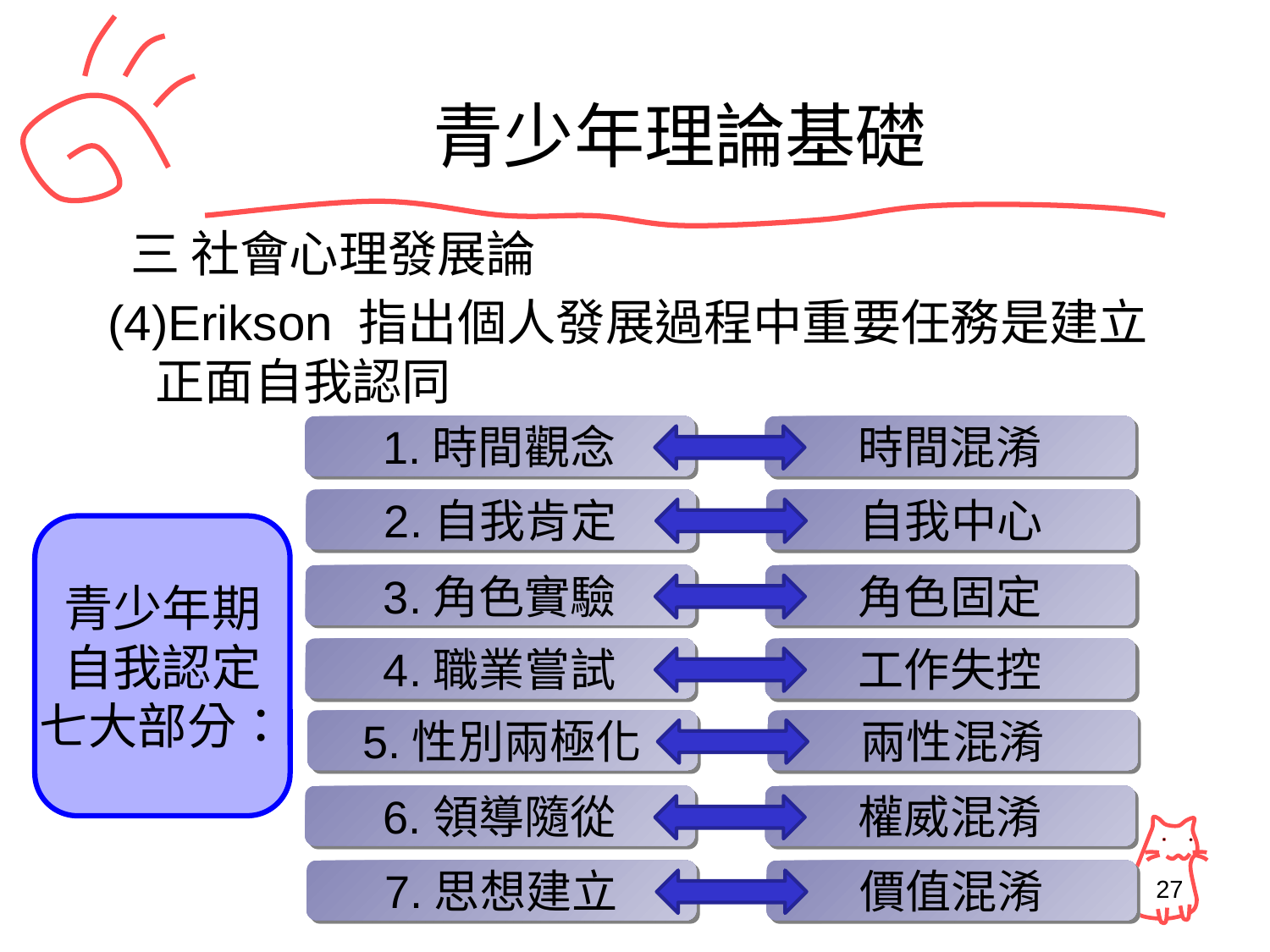

# 青少年理論基礎
 三 社會心理發展論
(4)Erikson 指出個人發展過程中重要任務是建立正面自我認同
1.時間觀念
時間混淆

2.自我肯定
自我中心

青少年期
自我認定
七大部分：
3.角色實驗
角色固定

4.職業嘗試
工作失控

5.性別兩極化
兩性混淆

6.領導隨從
權威混淆

7.思想建立
價值混淆

27